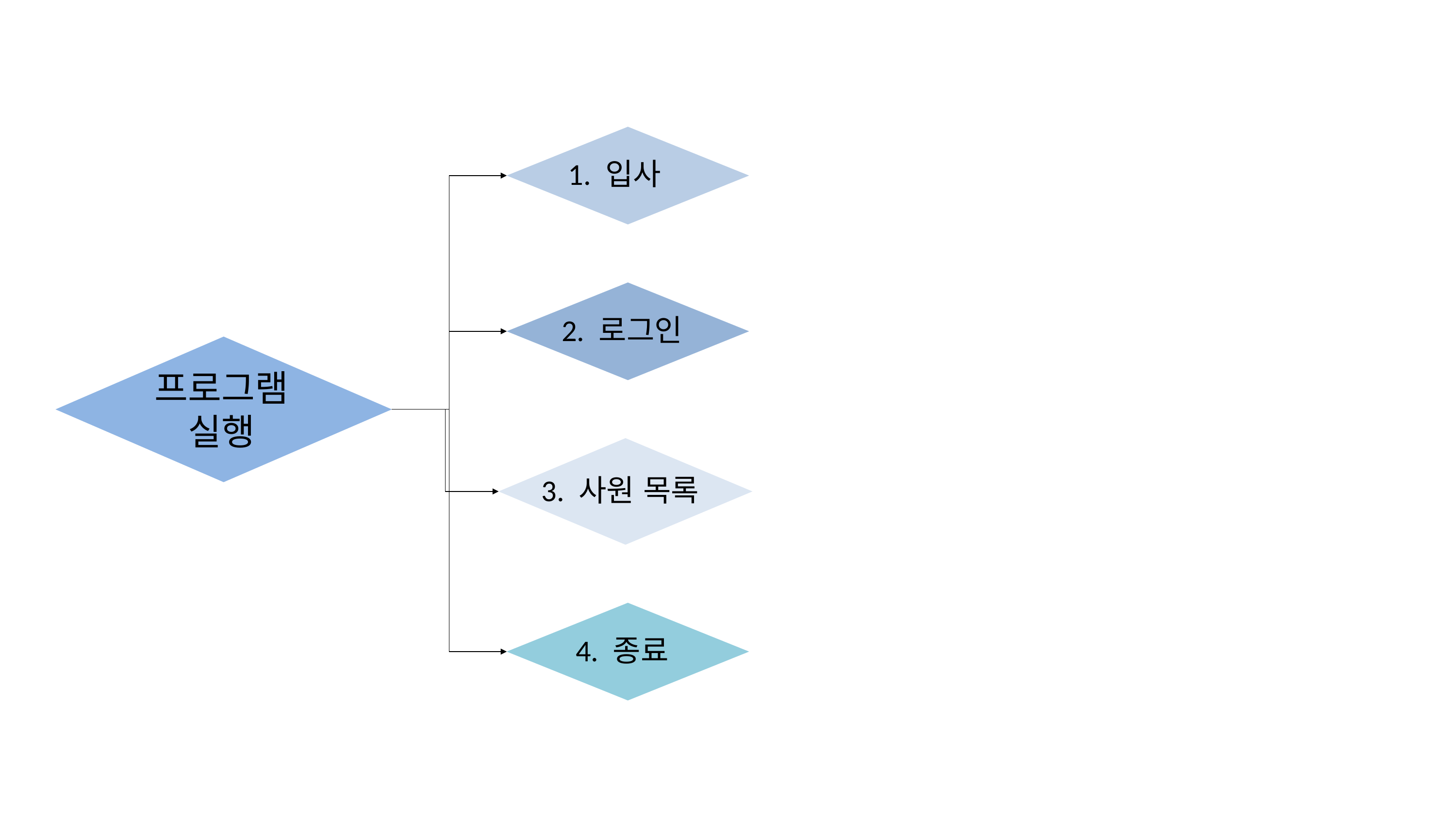

1. 입사

2. 로그인

프로그램
실행

3. 사원 목록

4. 종료